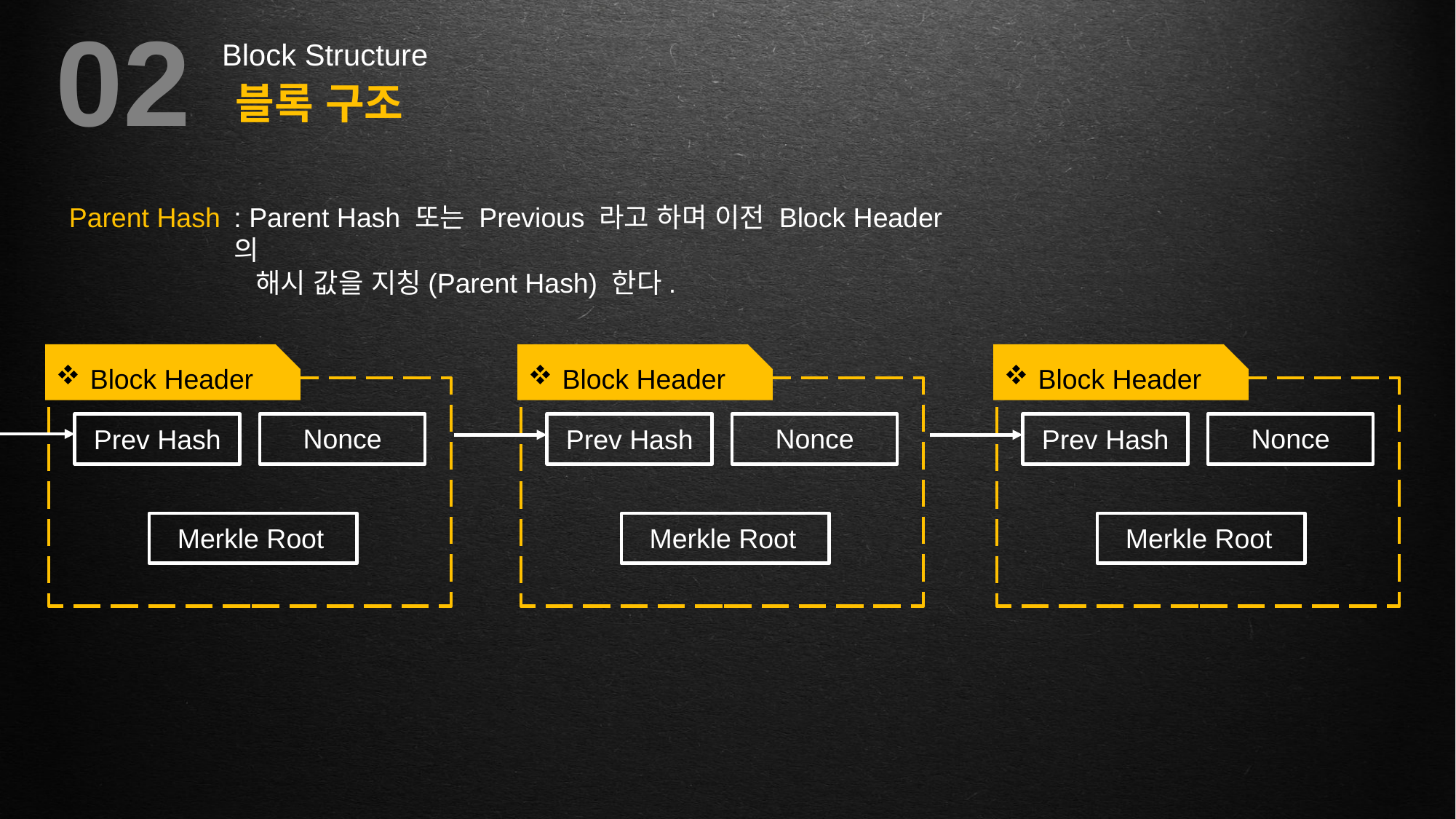

02
Block Structure
블록 구조
Parent Hash
: Parent Hash 또는 Previous 라고 하며 이전 Block Header의
  해시 값을 지칭(Parent Hash) 한다.
Block Header
Block Header
Block Header

Nonce
Nonce
Nonce
Prev Hash
Prev Hash
Prev Hash

Merkle Root
Merkle Root
Merkle Root